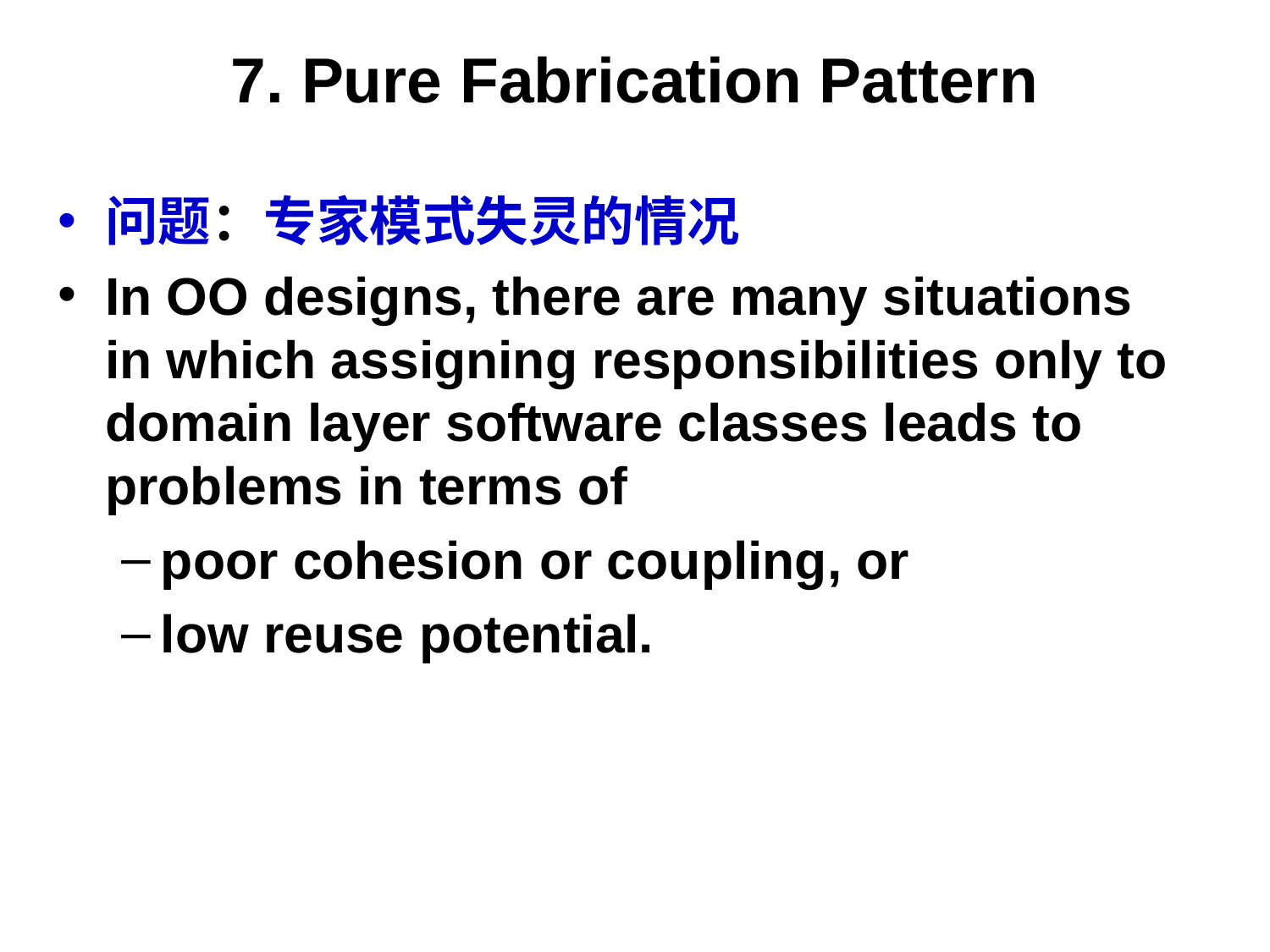

7. Pure Fabrication Pattern
问题：专家模式失灵的情况
In OO designs, there are many situations in which assigning responsibilities only to domain layer software classes leads to problems in terms of
poor cohesion or coupling, or
low reuse potential.